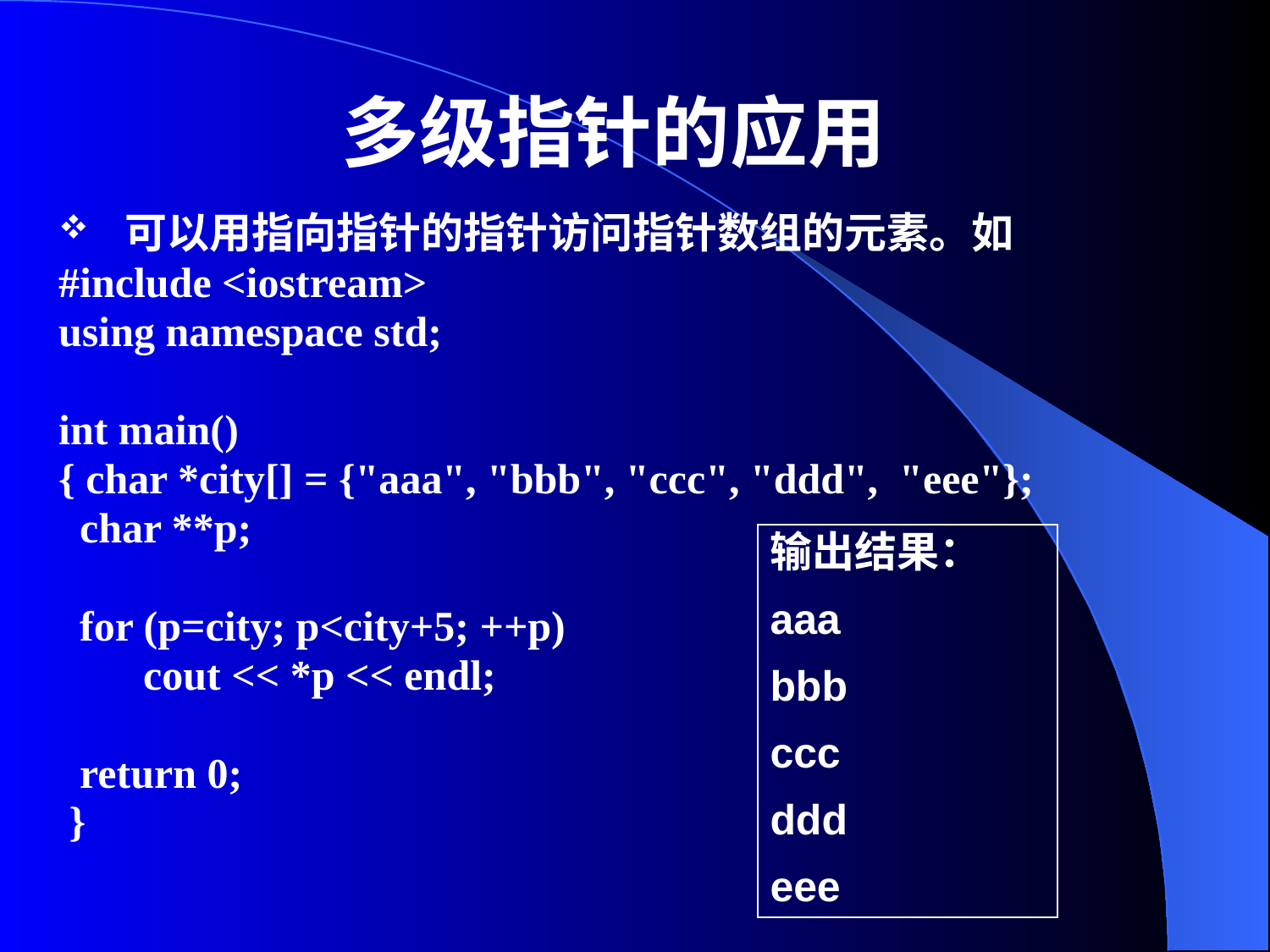

# 多级指针的应用
可以用指向指针的指针访问指针数组的元素。如
#include <iostream>
using namespace std;

int main()
{ char *city[] = {"aaa", "bbb", "ccc", "ddd",  "eee"};
  char **p;

  for (p=city; p<city+5; ++p)
        cout << *p << endl;

  return 0;
 }
输出结果：
aaa
bbb
ccc
ddd
eee